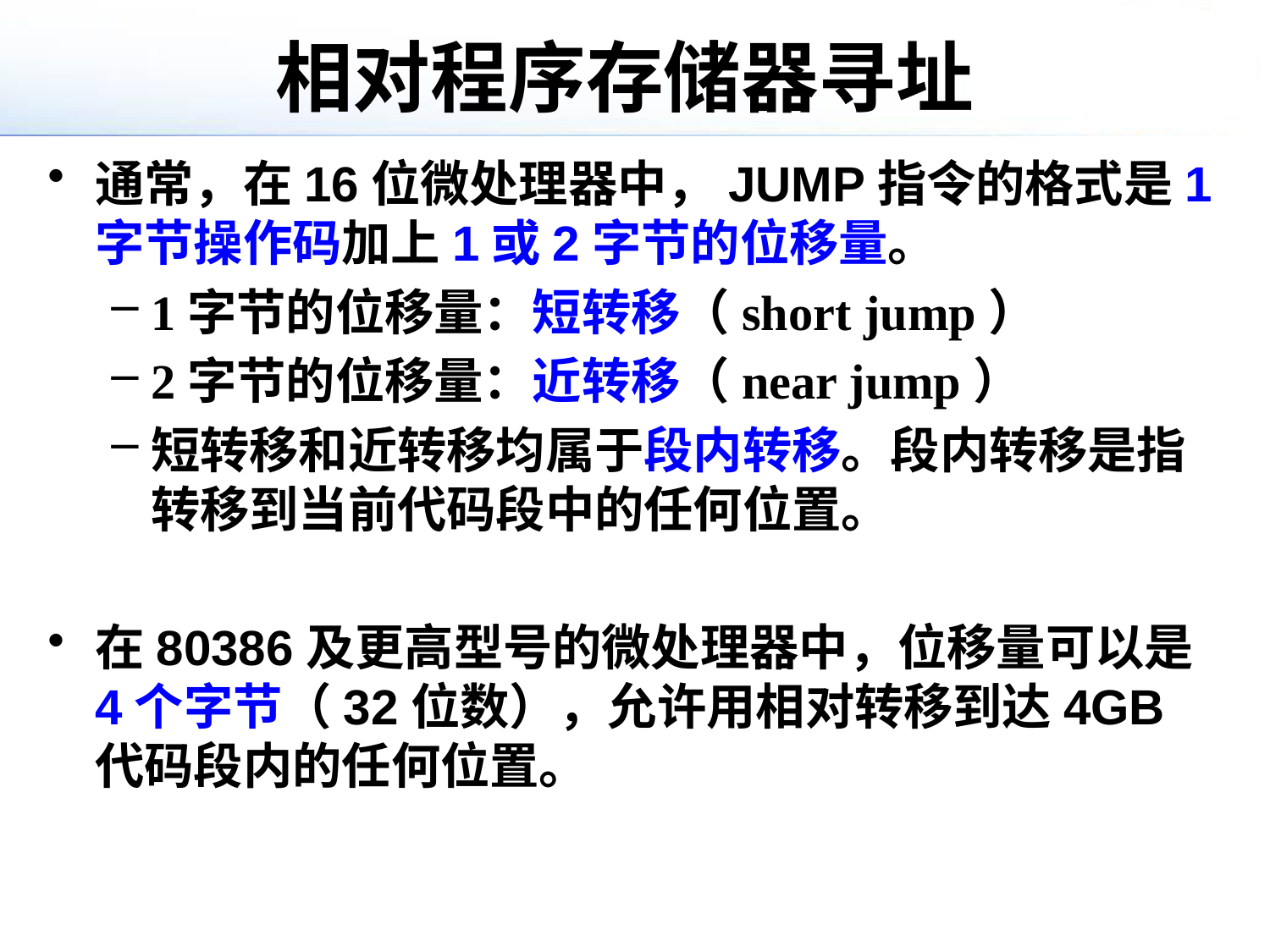

# 相对程序存储器寻址
通常，在16位微处理器中，JUMP指令的格式是1字节操作码加上1或2字节的位移量。
1字节的位移量：短转移（short jump）
2字节的位移量：近转移（near jump）
短转移和近转移均属于段内转移。段内转移是指转移到当前代码段中的任何位置。

在80386及更高型号的微处理器中，位移量可以是4个字节（32位数），允许用相对转移到达4GB代码段内的任何位置。